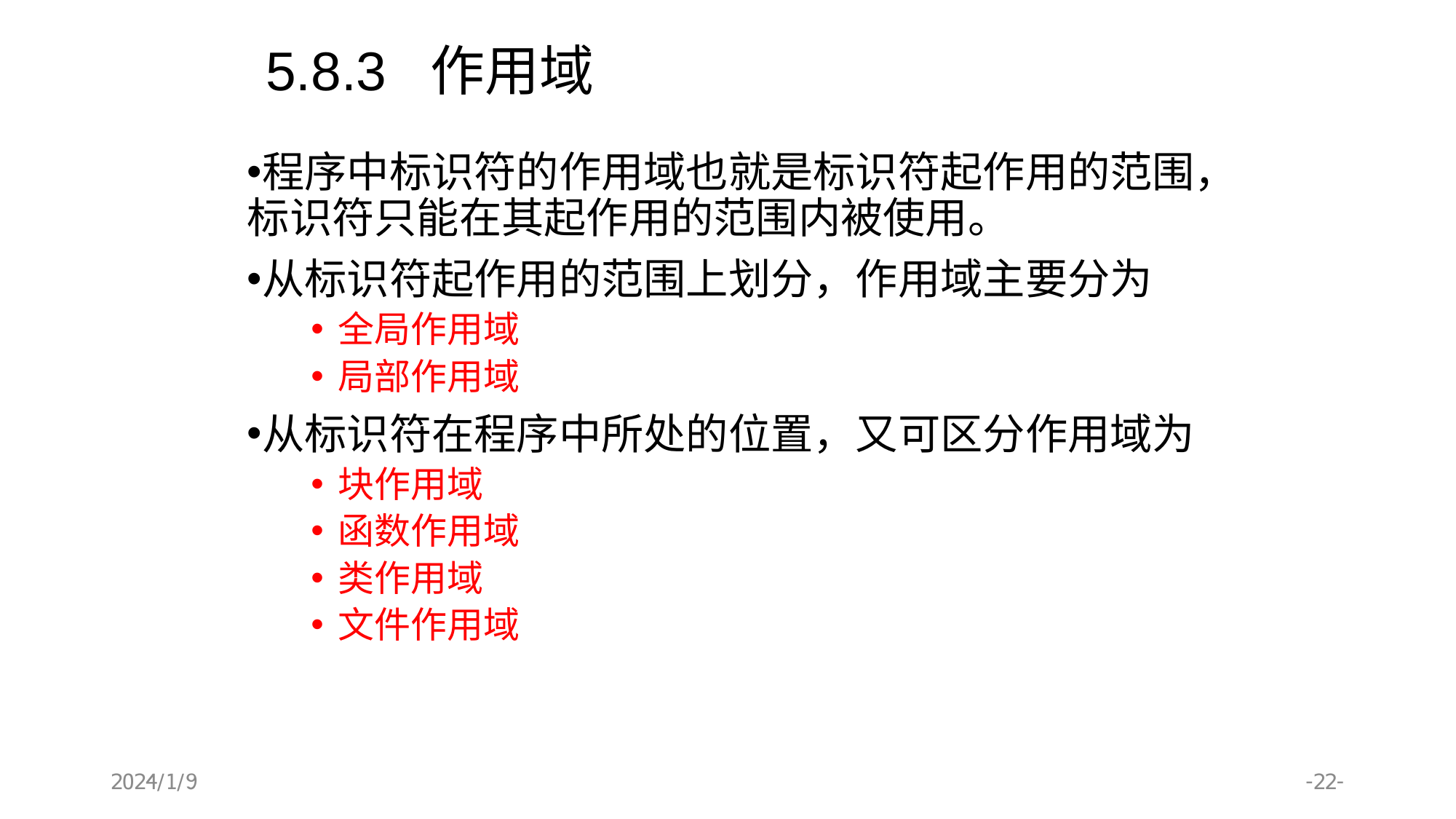

# 5.8.3  作用域
程序中标识符的作用域也就是标识符起作用的范围，标识符只能在其起作用的范围内被使用。
从标识符起作用的范围上划分，作用域主要分为
全局作用域
局部作用域
从标识符在程序中所处的位置，又可区分作用域为
块作用域
函数作用域
类作用域
文件作用域
2024/1/9
-22-